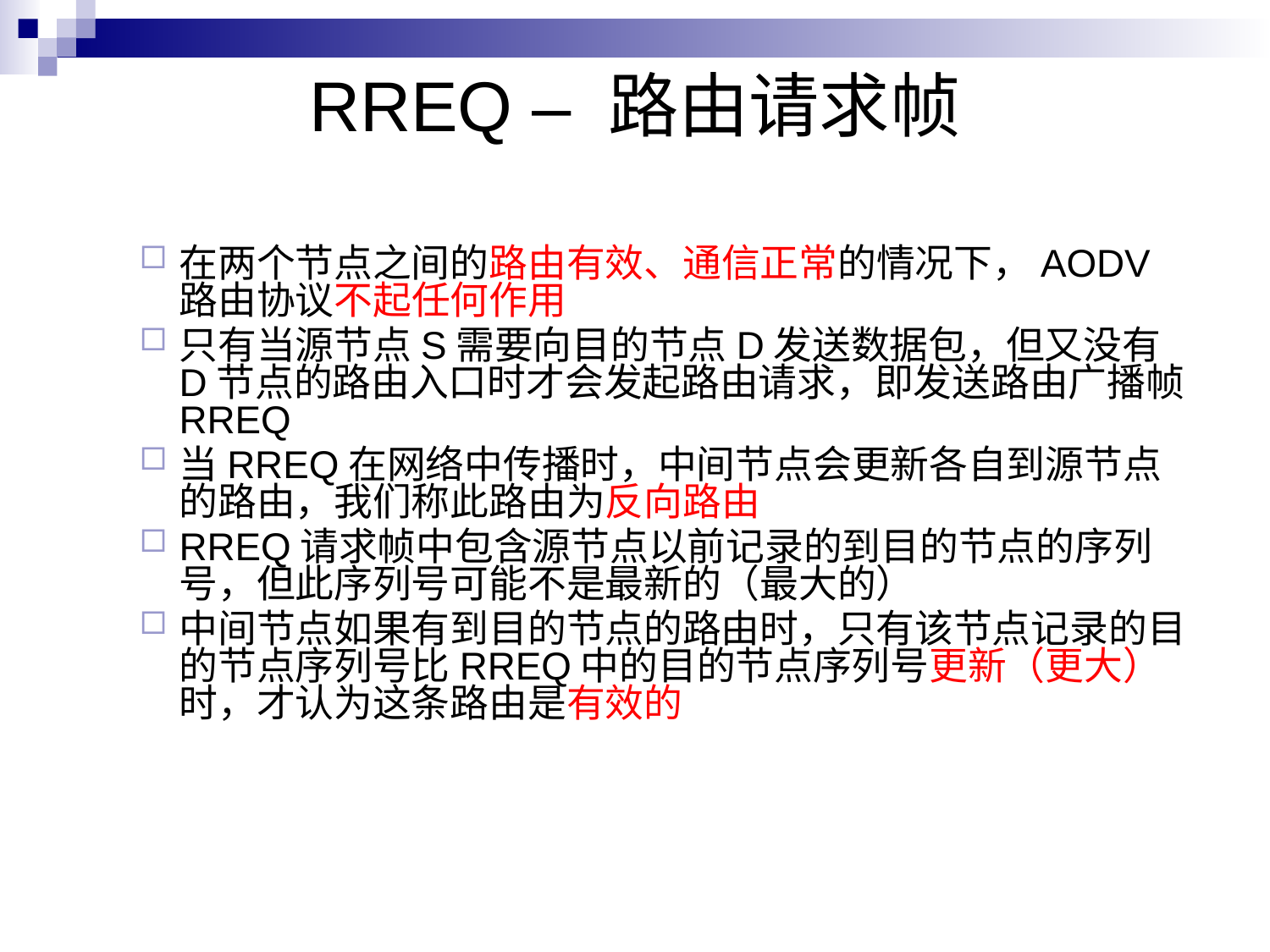

# RREQ – 路由请求帧

在两个节点之间的路由有效、通信正常的情况下，AODV路由协议不起任何作用
只有当源节点S需要向目的节点D发送数据包，但又没有D节点的路由入口时才会发起路由请求，即发送路由广播帧RREQ
当RREQ在网络中传播时，中间节点会更新各自到源节点的路由，我们称此路由为反向路由
RREQ请求帧中包含源节点以前记录的到目的节点的序列号，但此序列号可能不是最新的（最大的）
中间节点如果有到目的节点的路由时，只有该节点记录的目的节点序列号比RREQ中的目的节点序列号更新（更大）时，才认为这条路由是有效的
5